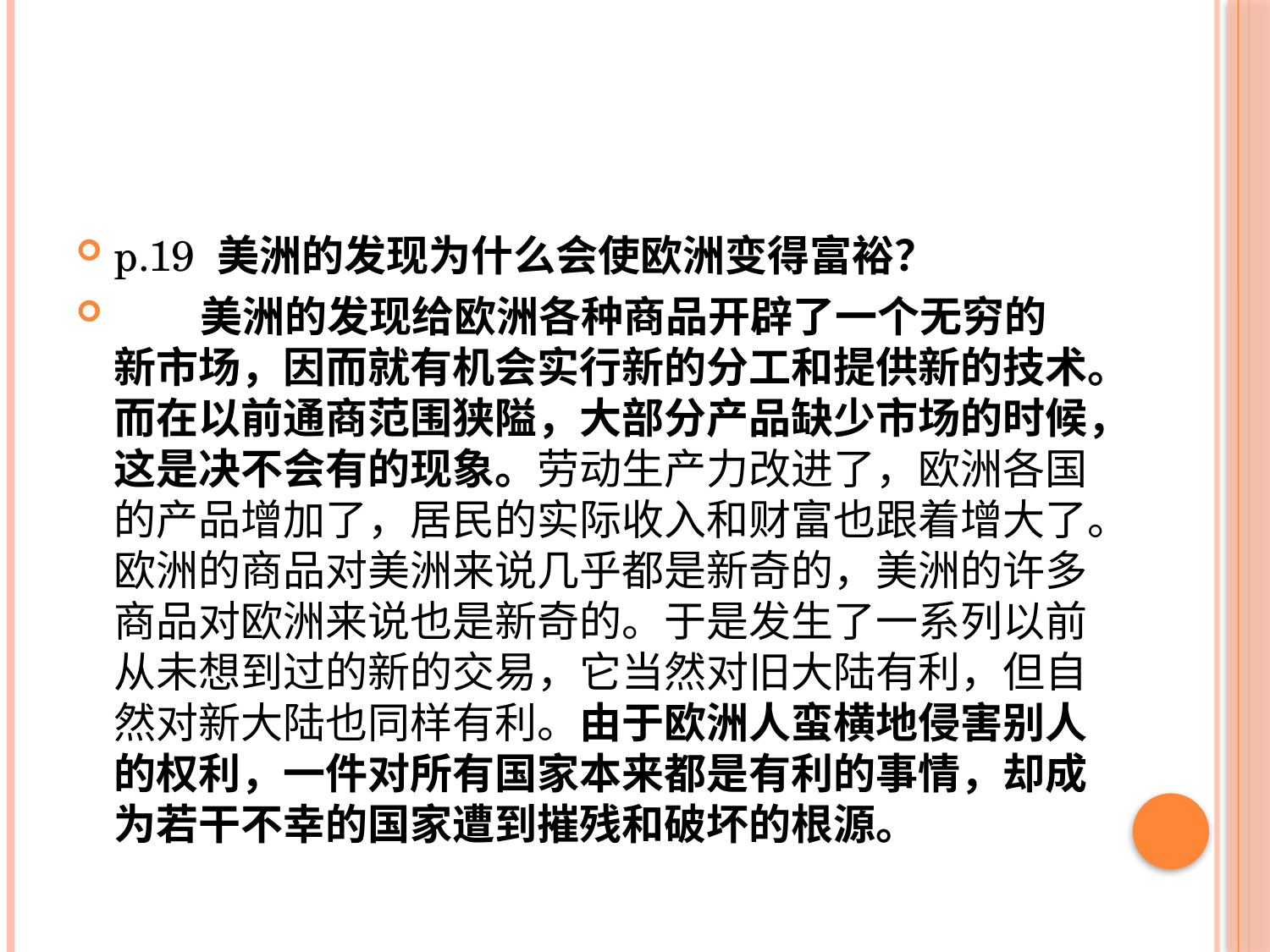

#
p.19 美洲的发现为什么会使欧洲变得富裕？
        美洲的发现给欧洲各种商品开辟了一个无穷的新市场，因而就有机会实行新的分工和提供新的技术。而在以前通商范围狭隘，大部分产品缺少市场的时候，这是决不会有的现象。劳动生产力改进了，欧洲各国的产品增加了，居民的实际收入和财富也跟着增大了。欧洲的商品对美洲来说几乎都是新奇的，美洲的许多商品对欧洲来说也是新奇的。于是发生了一系列以前从未想到过的新的交易，它当然对旧大陆有利，但自然对新大陆也同样有利。由于欧洲人蛮横地侵害别人的权利，一件对所有国家本来都是有利的事情，却成为若干不幸的国家遭到摧残和破坏的根源。